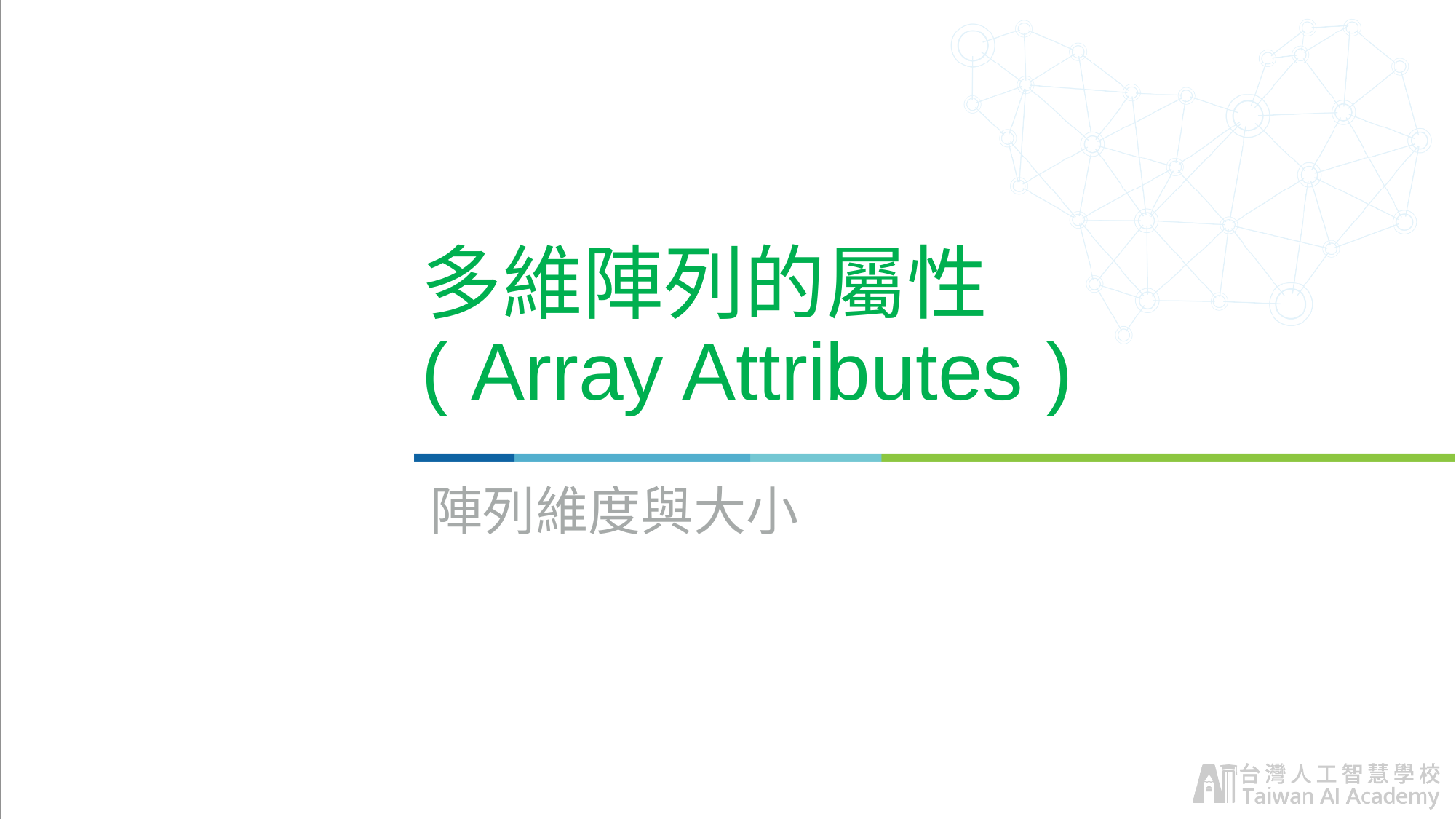

# 多維陣列的屬性 ( Array Attributes )
陣列維度與大小